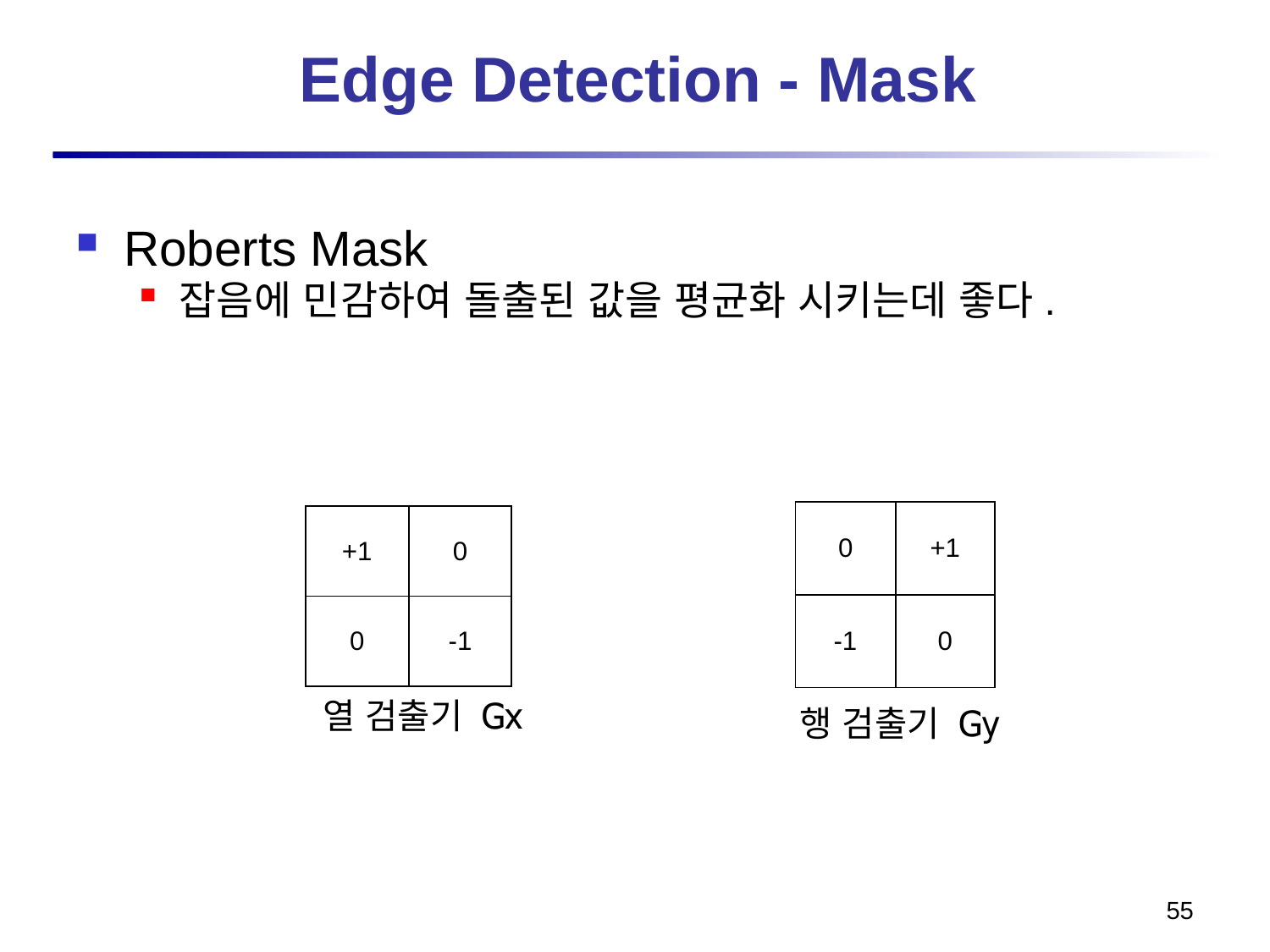

# Edge Detection - Mask
Roberts Mask
잡음에 민감하여 돌출된 값을 평균화 시키는데 좋다.
| 0 | +1 |
| --- | --- |
| -1 | 0 |
| +1 | 0 |
| --- | --- |
| 0 | -1 |
열 검출기 Gx
행 검출기 Gy
55